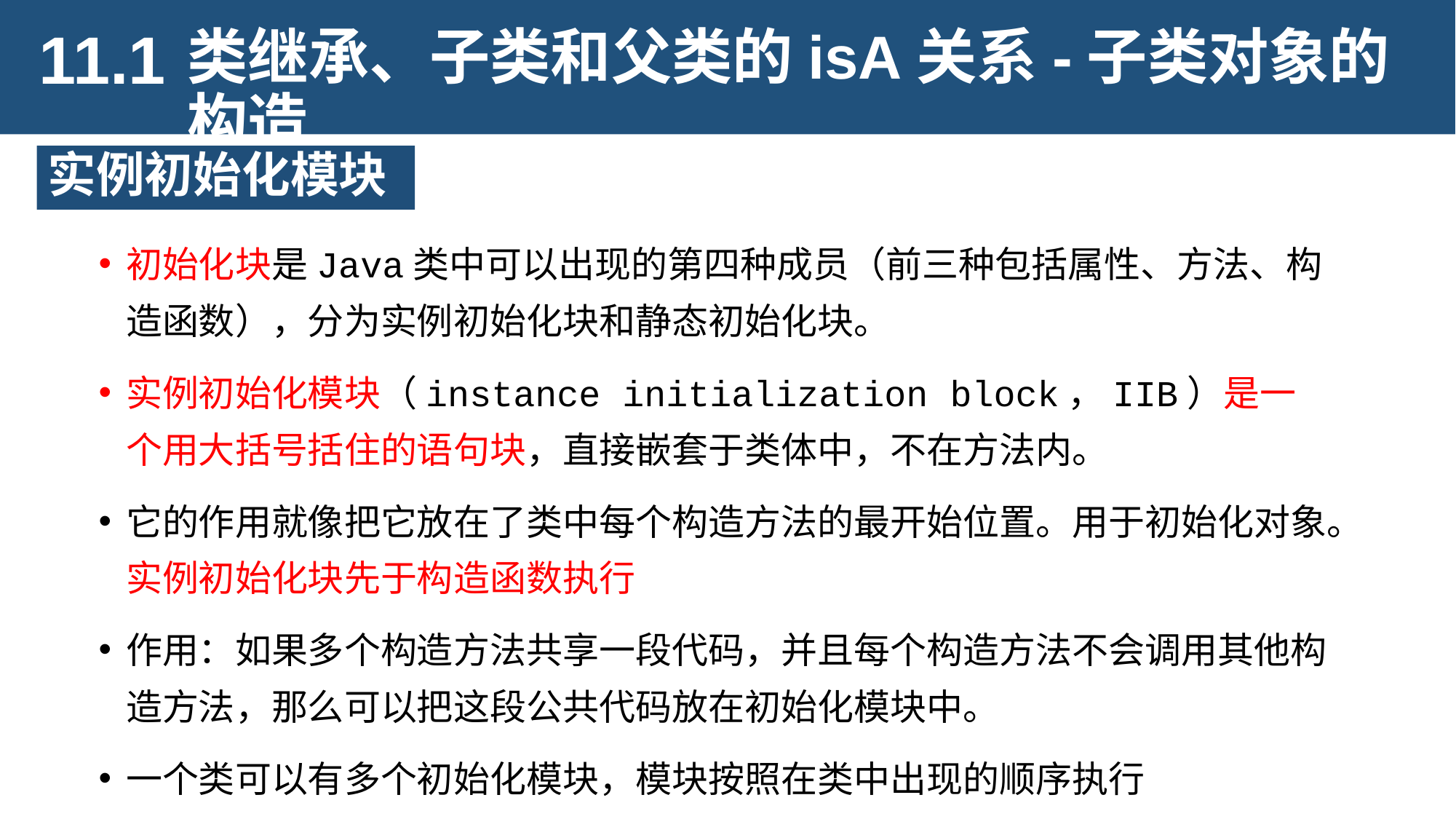

类继承、子类和父类的isA关系-子类对象的构造
11.1
实例初始化模块
初始化块是Java类中可以出现的第四种成员（前三种包括属性、方法、构造函数），分为实例初始化块和静态初始化块。
实例初始化模块（instance initialization block，IIB）是一个用大括号括住的语句块，直接嵌套于类体中，不在方法内。
它的作用就像把它放在了类中每个构造方法的最开始位置。用于初始化对象。实例初始化块先于构造函数执行
作用：如果多个构造方法共享一段代码，并且每个构造方法不会调用其他构造方法，那么可以把这段公共代码放在初始化模块中。
一个类可以有多个初始化模块，模块按照在类中出现的顺序执行